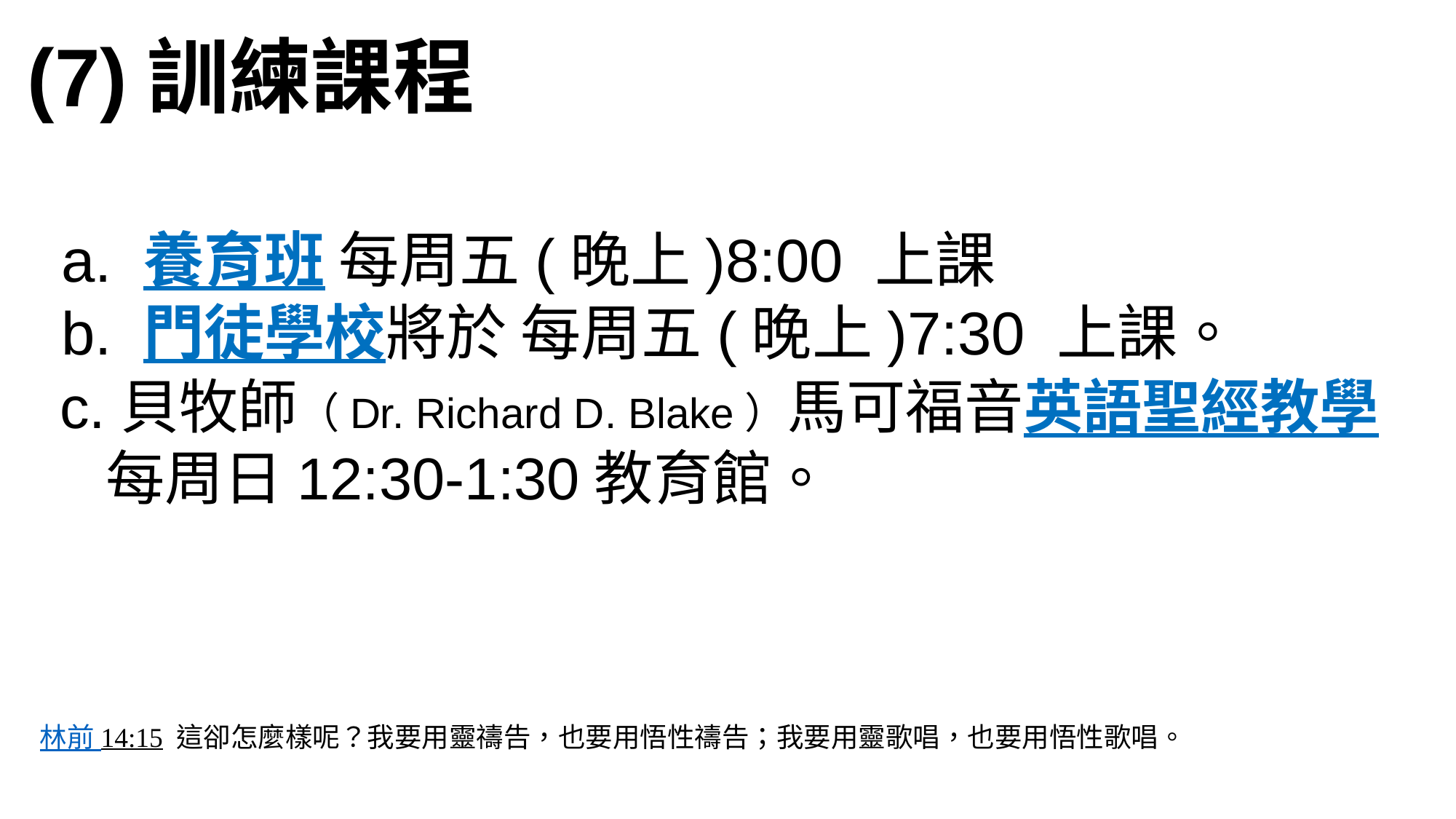

(7)訓練課程

   a. 養育班 每周五(晚上)8:00 上課
   b. 門徒學校將於 每周五(晚上)7:30 上課。
   c.貝牧師（Dr. Richard D. Blake）馬可福音英語聖經教學
      每周日12:30-1:30教育館。
林前 14:15 這卻怎麼樣呢？我要用靈禱告，也要用悟性禱告；我要用靈歌唱，也要用悟性歌唱。